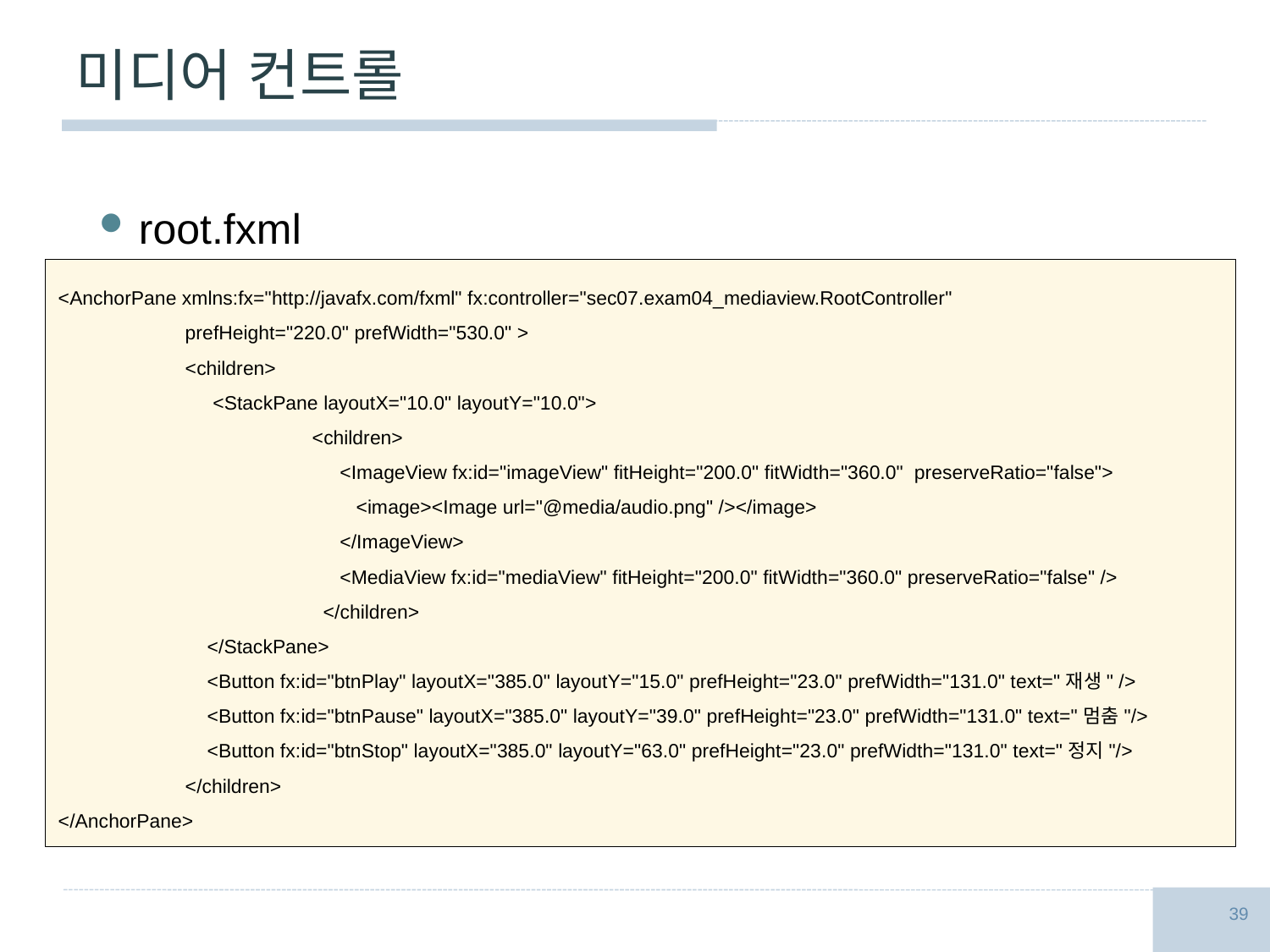

# 미디어 컨트롤
root.fxml
<AnchorPane xmlns:fx="http://javafx.com/fxml" fx:controller="sec07.exam04_mediaview.RootController"
	prefHeight="220.0" prefWidth="530.0" >
	<children>
	     <StackPane layoutX="10.0" layoutY="10.0">
		<children>
		     <ImageView fx:id="imageView" fitHeight="200.0" fitWidth="360.0"  preserveRatio="false">
		        <image><Image url="@media/audio.png" /></image>
		     </ImageView>
		     <MediaView fx:id="mediaView" fitHeight="200.0" fitWidth="360.0" preserveRatio="false" />
		  </children>
	    </StackPane>
	    <Button fx:id="btnPlay" layoutX="385.0" layoutY="15.0" prefHeight="23.0" prefWidth="131.0" text="재생" />
	    <Button fx:id="btnPause" layoutX="385.0" layoutY="39.0" prefHeight="23.0" prefWidth="131.0" text="멈춤"/>
	    <Button fx:id="btnStop" layoutX="385.0" layoutY="63.0" prefHeight="23.0" prefWidth="131.0" text="정지"/>
	</children>
</AnchorPane>